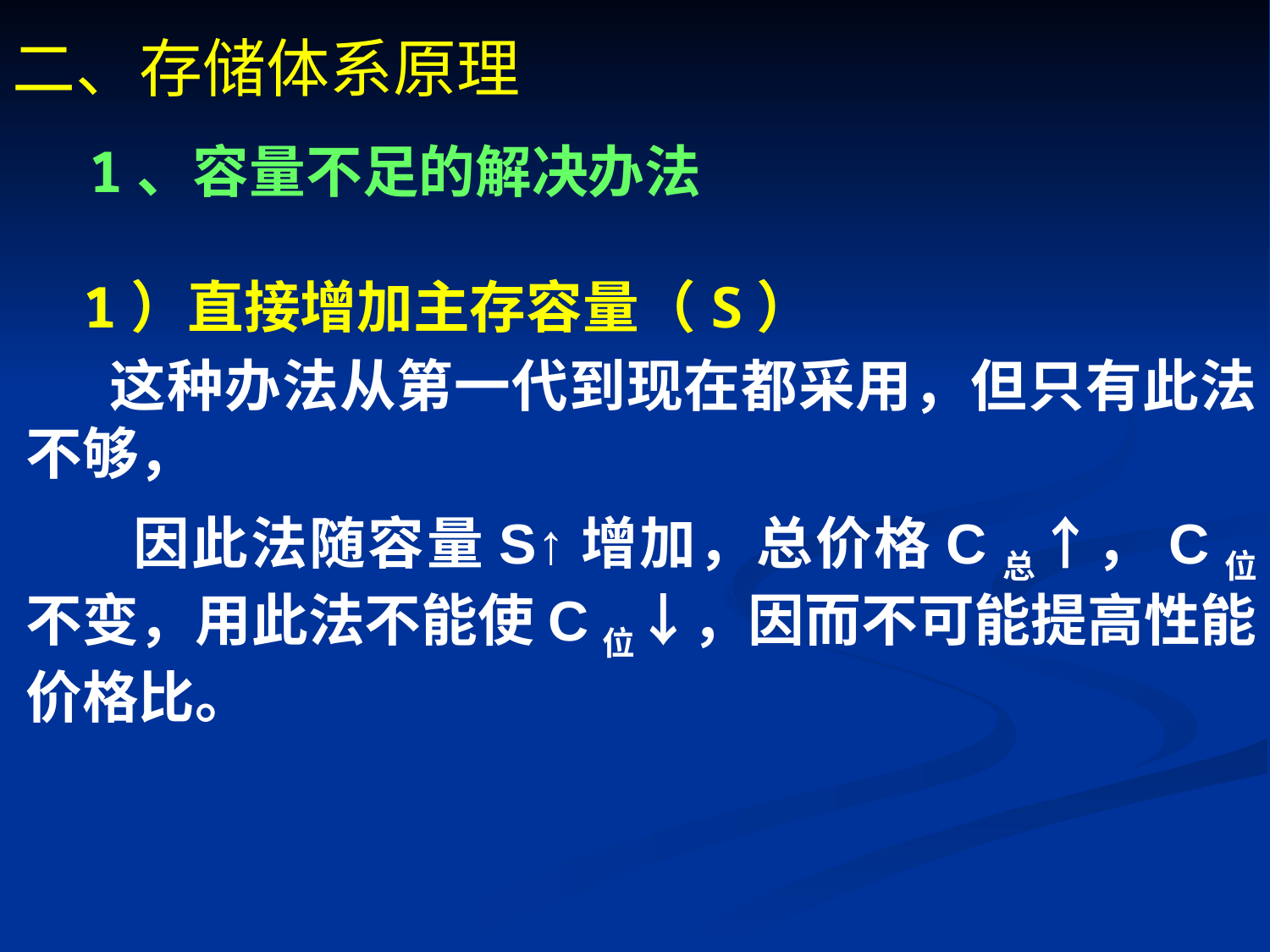

# 二、存储体系原理
1、容量不足的解决办法

  1）直接增加主存容量（S）
      这种办法从第一代到现在都采用，但只有此法不够，
       因此法随容量S↑增加，总价格C总↑，C位不变，用此法不能使C位↓，因而不可能提高性能价格比。